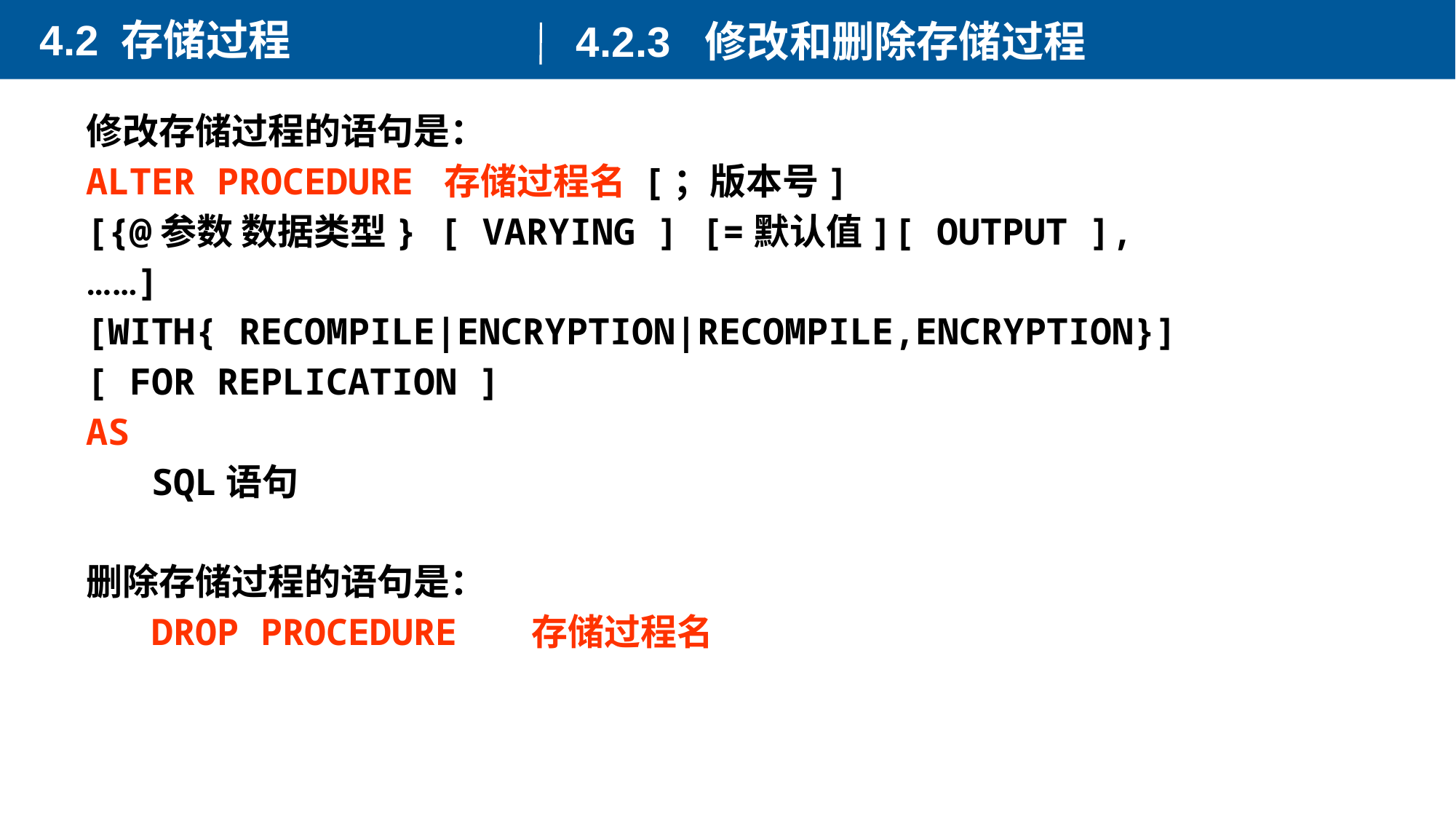

4.2 存储过程
4.2.3  修改和删除存储过程
修改存储过程的语句是：
ALTER PROCEDURE 存储过程名 [；版本号]
[{@参数 数据类型} [ VARYING ] [=默认值][ OUTPUT ],
……]
[WITH{ RECOMPILE|ENCRYPTION|RECOMPILE,ENCRYPTION}]
[ FOR REPLICATION ]
AS
   SQL语句

删除存储过程的语句是：
   DROP PROCEDURE   存储过程名